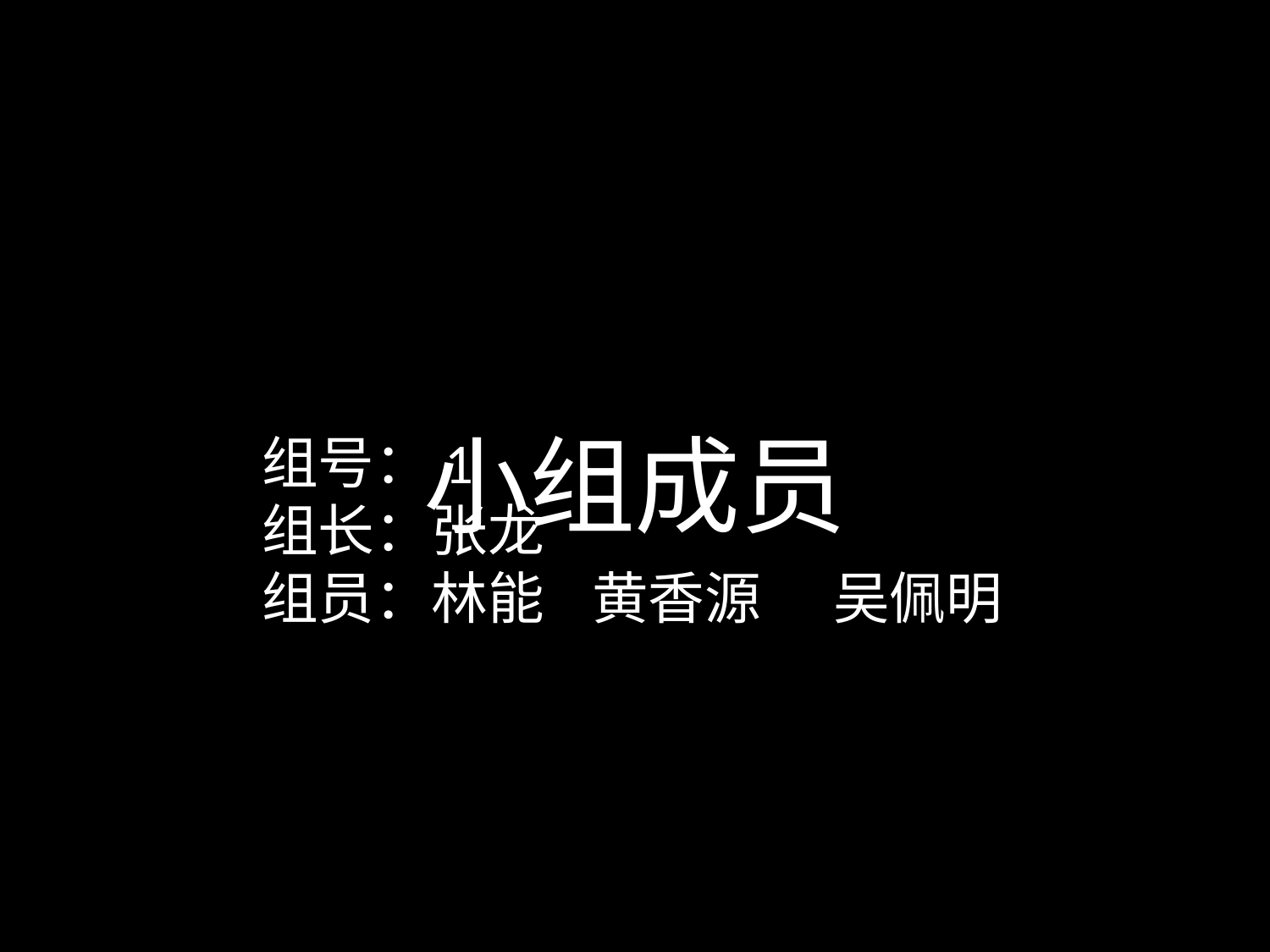

# Incidents Report
小组成员
组号：1
组长：张龙
组员：林能 	 黄香源 	吴佩明